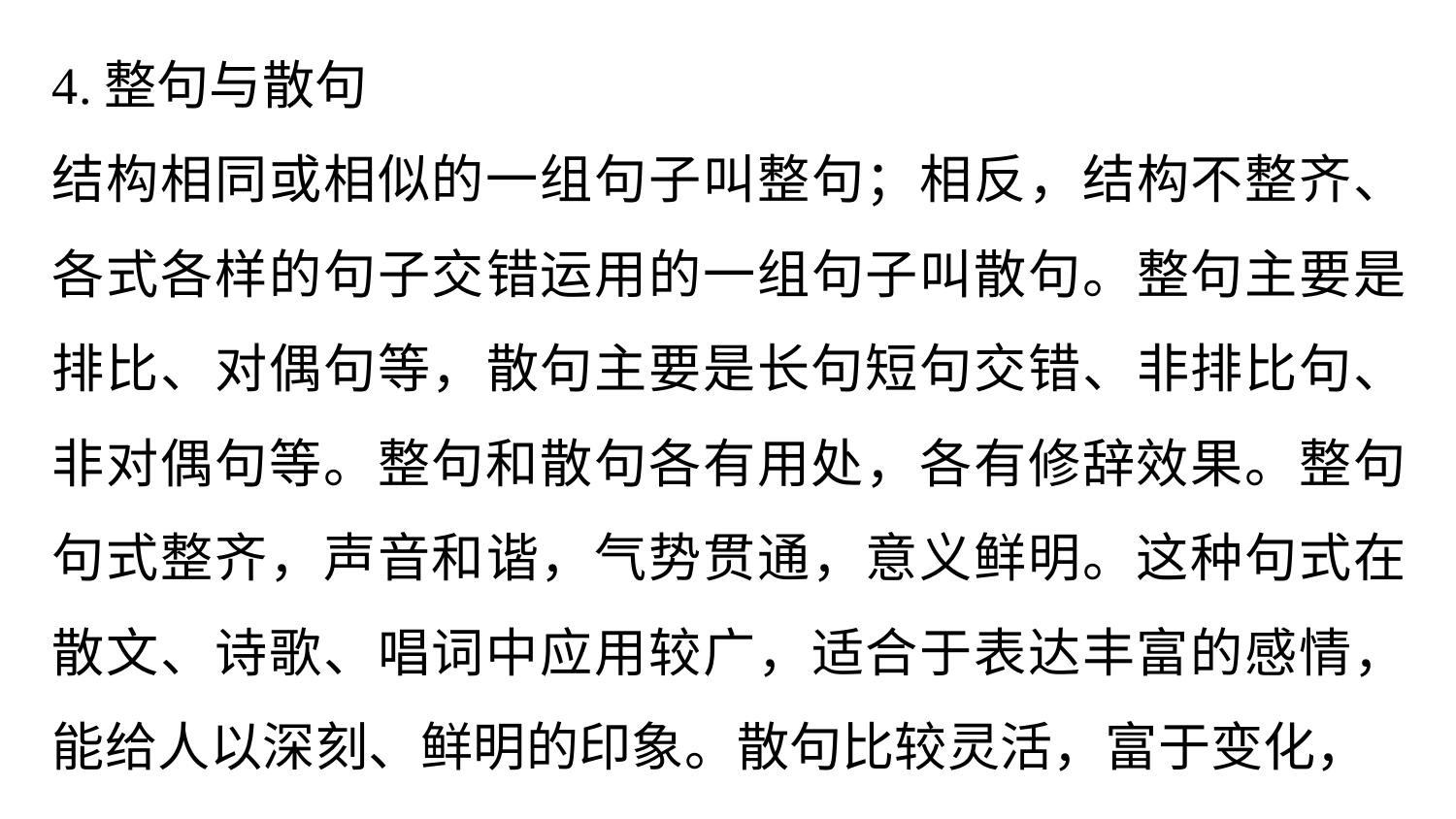

4.整句与散句
结构相同或相似的一组句子叫整句；相反，结构不整齐、各式各样的句子交错运用的一组句子叫散句。整句主要是排比、对偶句等，散句主要是长句短句交错、非排比句、非对偶句等。整句和散句各有用处，各有修辞效果。整句句式整齐，声音和谐，气势贯通，意义鲜明。这种句式在散文、诗歌、唱词中应用较广，适合于表达丰富的感情，能给人以深刻、鲜明的印象。散句比较灵活，富于变化，